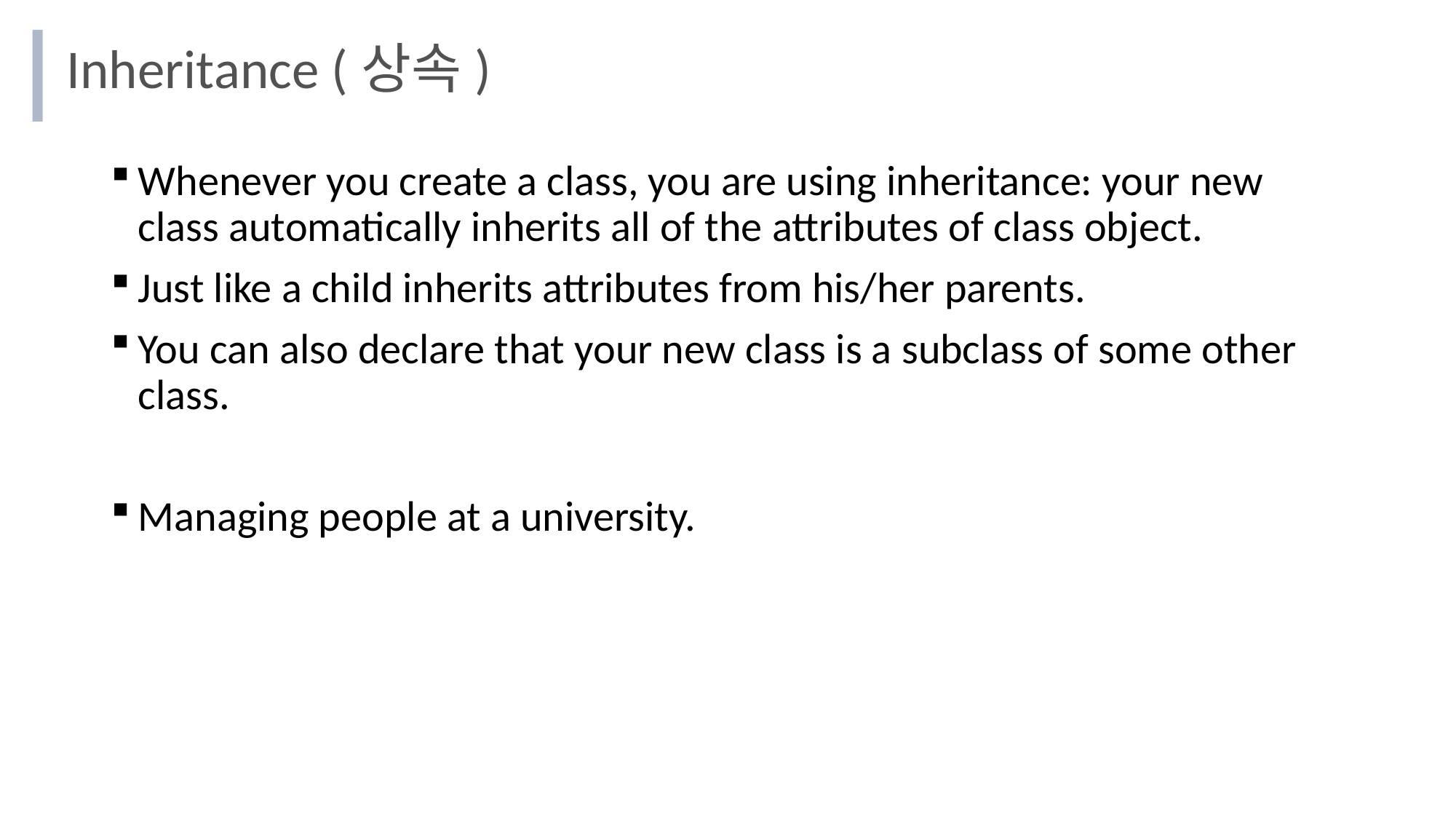

# Inheritance (상속)
Whenever you create a class, you are using inheritance: your new class automatically inherits all of the attributes of class object.
Just like a child inherits attributes from his/her parents.
You can also declare that your new class is a subclass of some other class.

Managing people at a university.